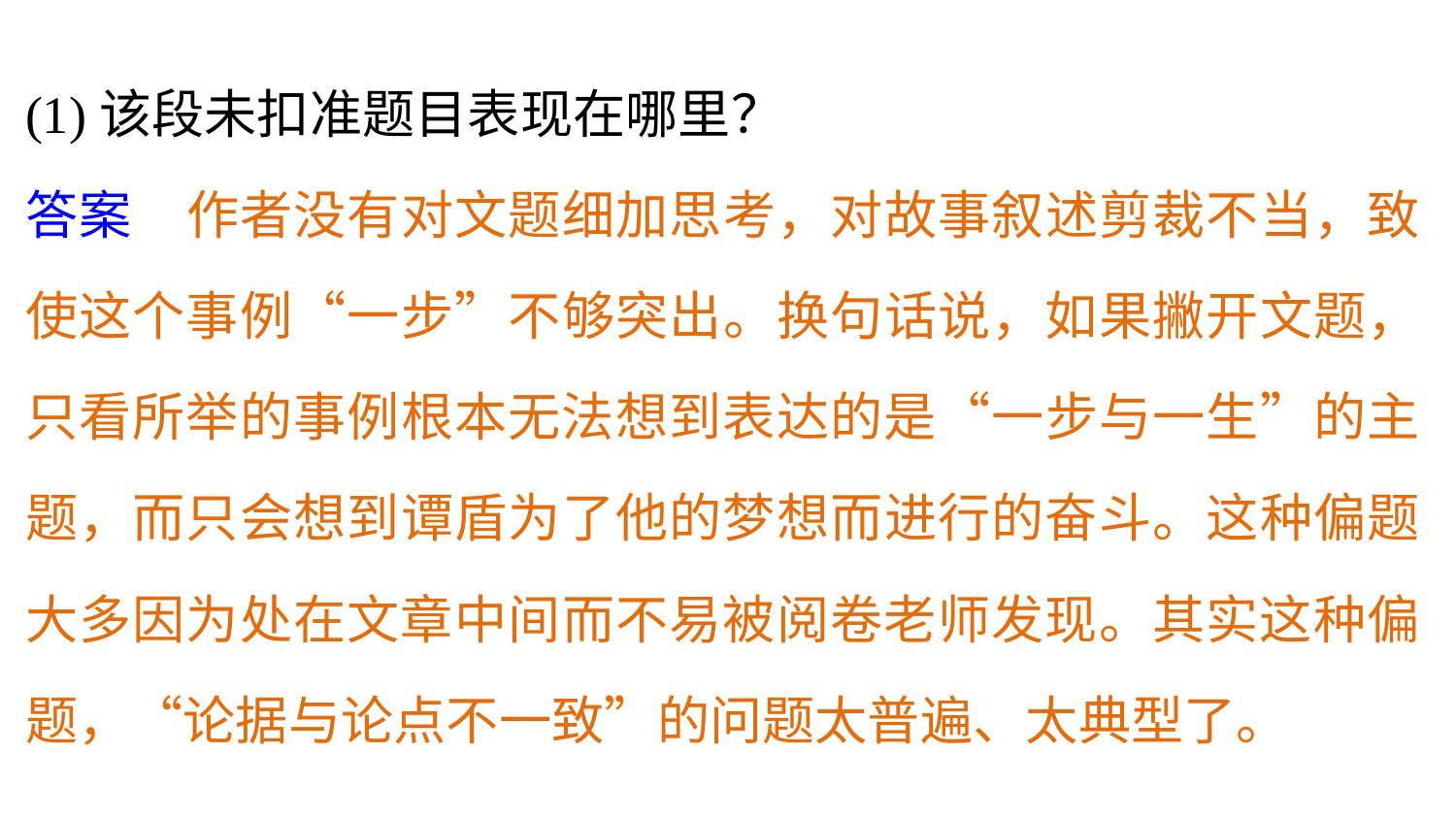

(1)该段未扣准题目表现在哪里？
答案　作者没有对文题细加思考，对故事叙述剪裁不当，致使这个事例“一步”不够突出。换句话说，如果撇开文题，只看所举的事例根本无法想到表达的是“一步与一生”的主题，而只会想到谭盾为了他的梦想而进行的奋斗。这种偏题大多因为处在文章中间而不易被阅卷老师发现。其实这种偏题，“论据与论点不一致”的问题太普遍、太典型了。